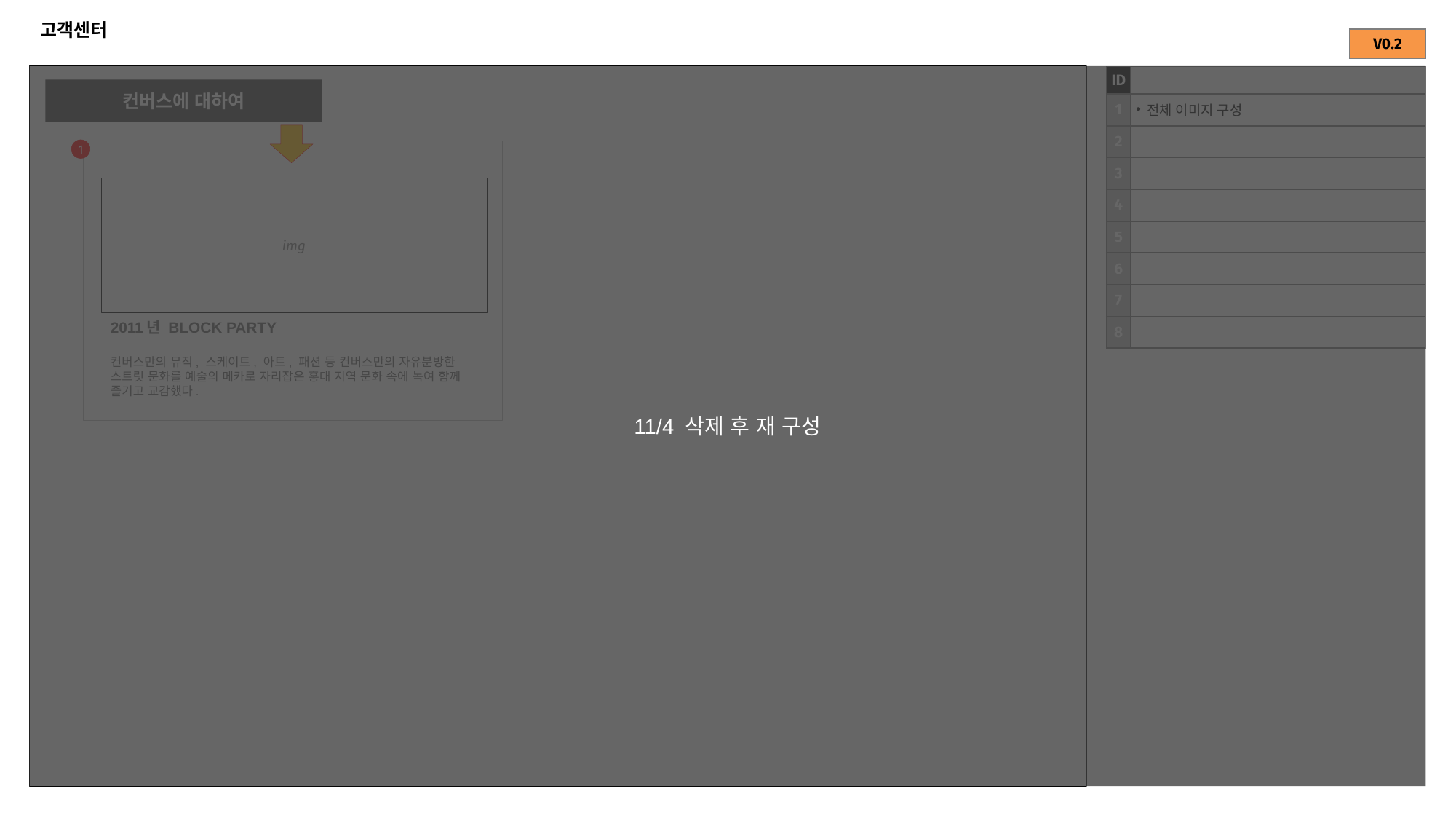

# 고객센터
| V0.2 |
| --- |

11/4 삭제 후 재 구성
| ID |  |
| --- | --- |
| 1 | 전체 이미지 구성 |
| 2 |  |
| 3 |  |
| 4 |  |
| 5 |  |
| 6 |  |
| 7 |  |
| 8 |  |
컨버스에 대하여

1

img
2011년 BLOCK PARTY

컨버스만의 뮤직, 스케이트, 아트, 패션 등 컨버스만의 자유분방한 스트릿 문화를 예술의 메카로 자리잡은 홍대 지역 문화 속에 녹여 함께 즐기고 교감했다.